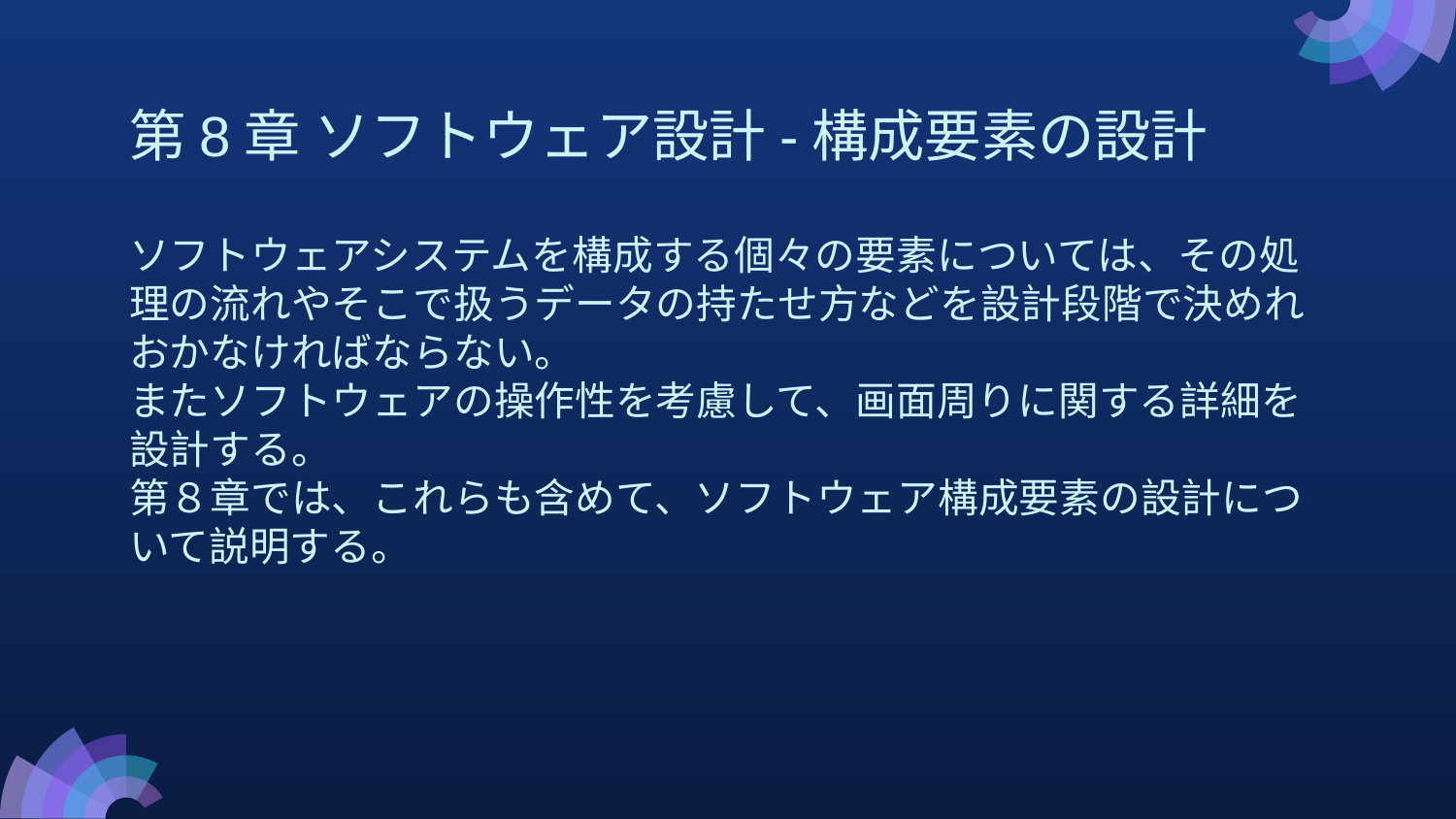

# 第8章 ソフトウェア設計-構成要素の設計
ソフトウェアシステムを構成する個々の要素については、その処理の流れやそこで扱うデータの持たせ方などを設計段階で決めれおかなければならない。
またソフトウェアの操作性を考慮して、画面周りに関する詳細を設計する。
第８章では、これらも含めて、ソフトウェア構成要素の設計について説明する。